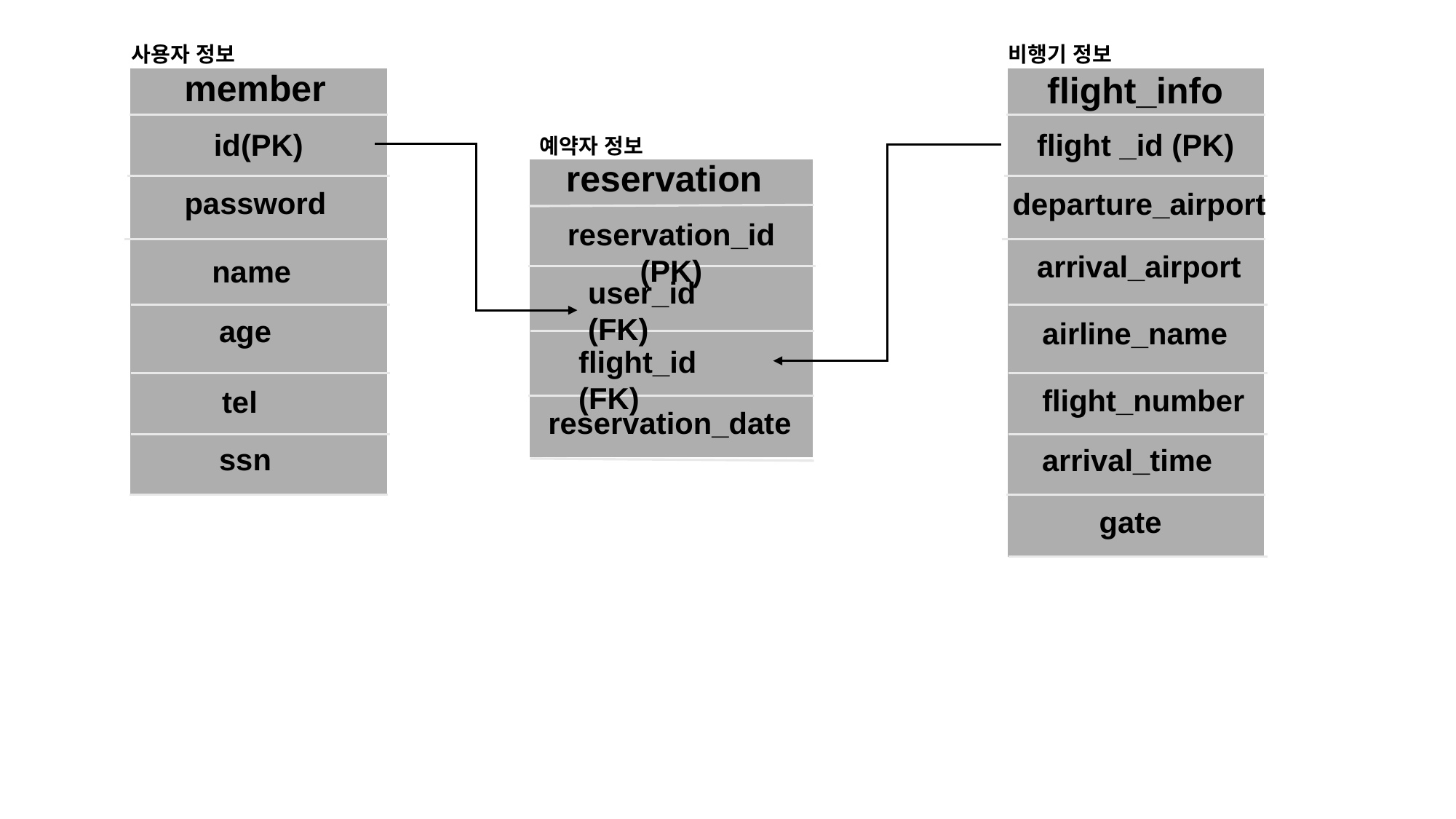

사용자 정보
비행기 정보
member
flight_info

id(PK)
flight _id (PK)
예약자 정보
reservation

password
departure_airport
reservation_id (PK)
arrival_airport
name
user_id (FK)
age
airline_name
flight_id (FK)
flight_number
tel
reservation_date
ssn
arrival_time
gate